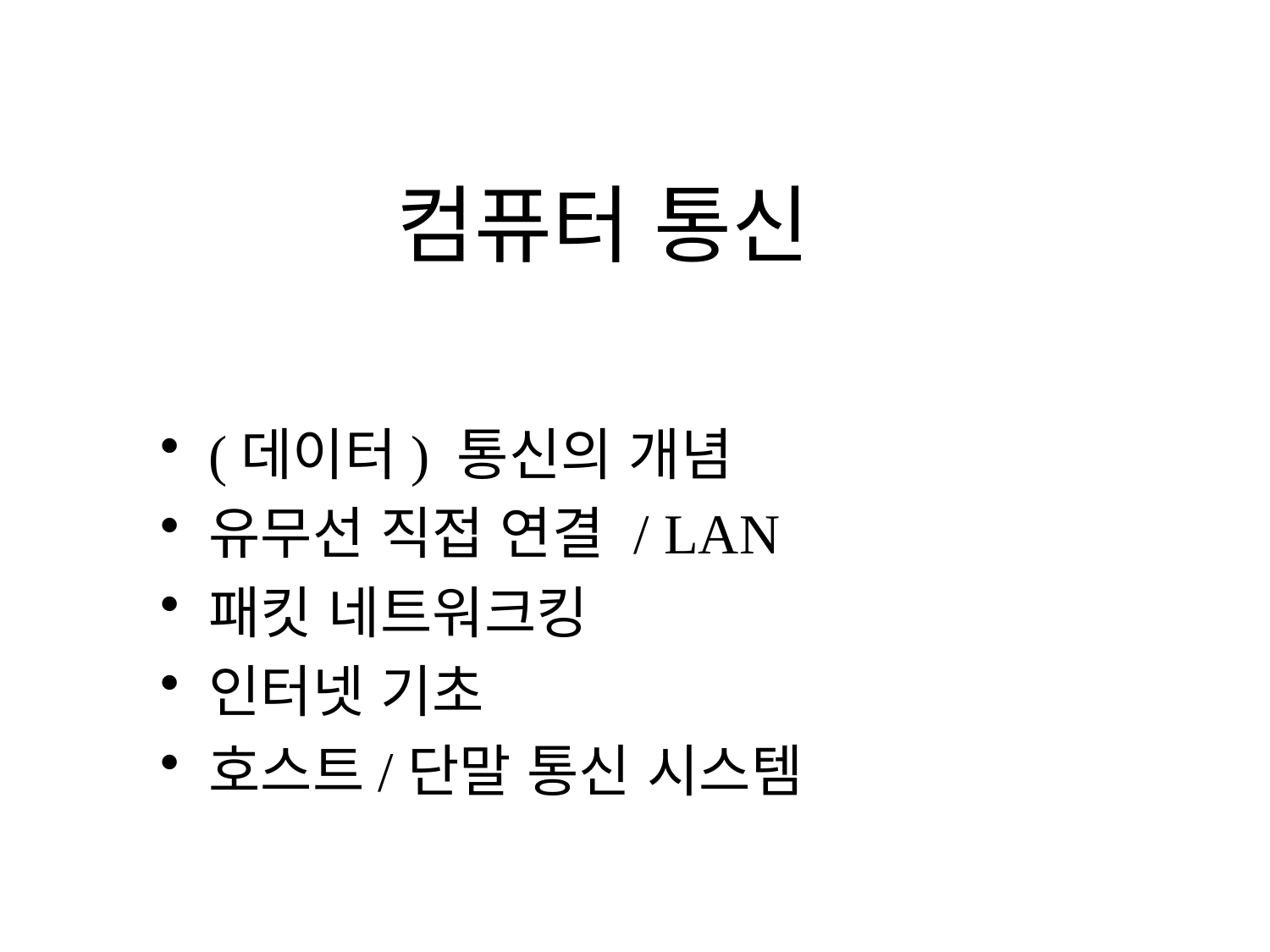

컴퓨터 통신
(데이터) 통신의 개념
유무선 직접 연결 / LAN
패킷 네트워크킹
인터넷 기초
호스트/단말 통신 시스템